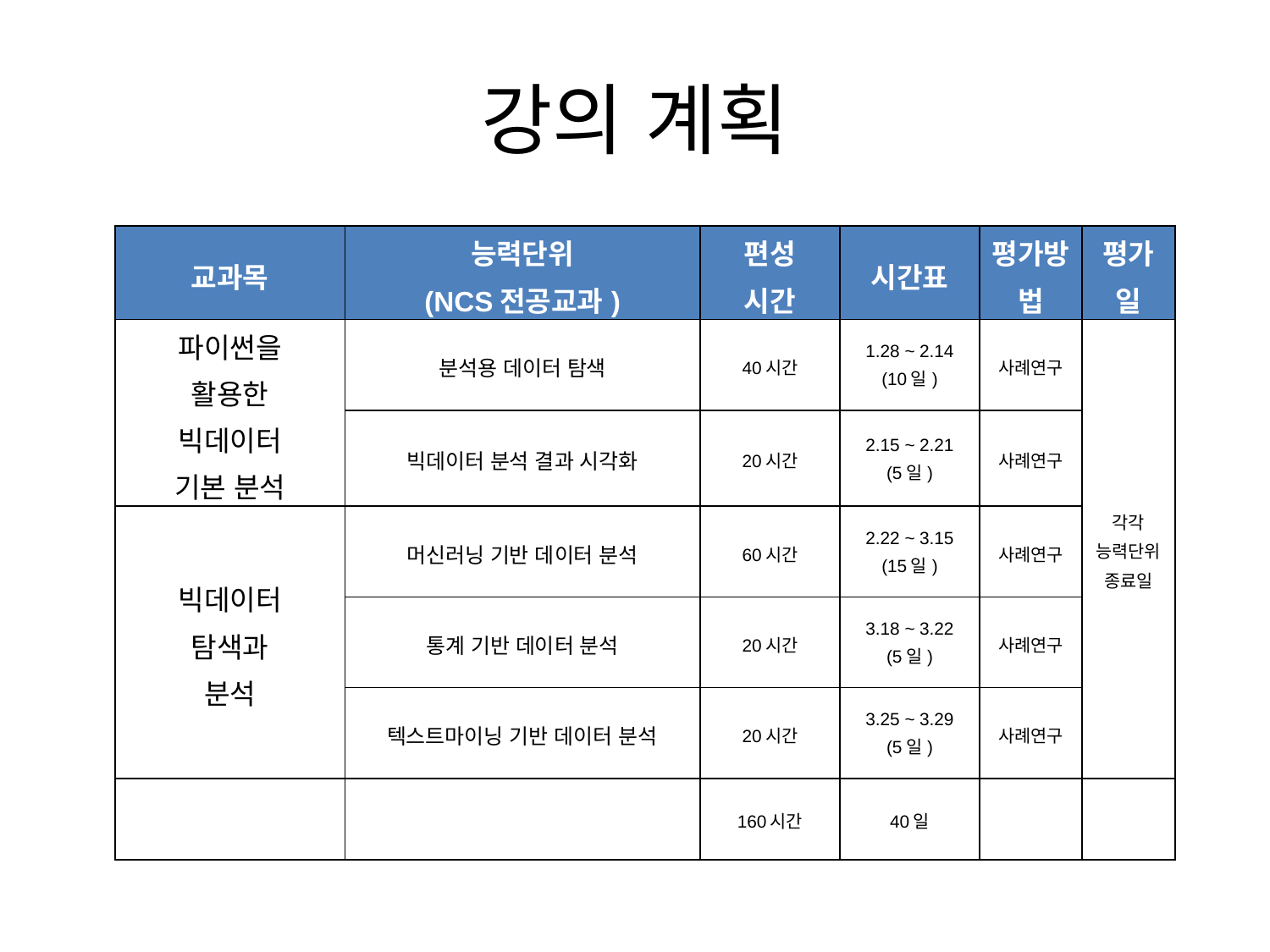

# 강의 계획
| 교과목 | 능력단위 (NCS전공교과) | 편성 시간 | 시간표 | 평가방법 | 평가일 |
| --- | --- | --- | --- | --- | --- |
| 파이썬을 활용한 빅데이터 기본 분석 | 분석용 데이터 탐색 | 40시간 | 1.28 ~ 2.14 (10일) | 사례연구 | 각각 능력단위 종료일 |
|  | 빅데이터 분석 결과 시각화 | 20시간 | 2.15 ~ 2.21 (5일) | 사례연구 |  |
| 빅데이터 탐색과 분석 | 머신러닝 기반 데이터 분석 | 60시간 | 2.22 ~ 3.15 (15일) | 사례연구 |  |
|  | 통계 기반 데이터 분석 | 20시간 | 3.18 ~ 3.22 (5일) | 사례연구 |  |
|  | 텍스트마이닝 기반 데이터 분석 | 20시간 | 3.25 ~ 3.29 (5일) | 사례연구 |  |
|  |  | 160시간 | 40일 |  |  |